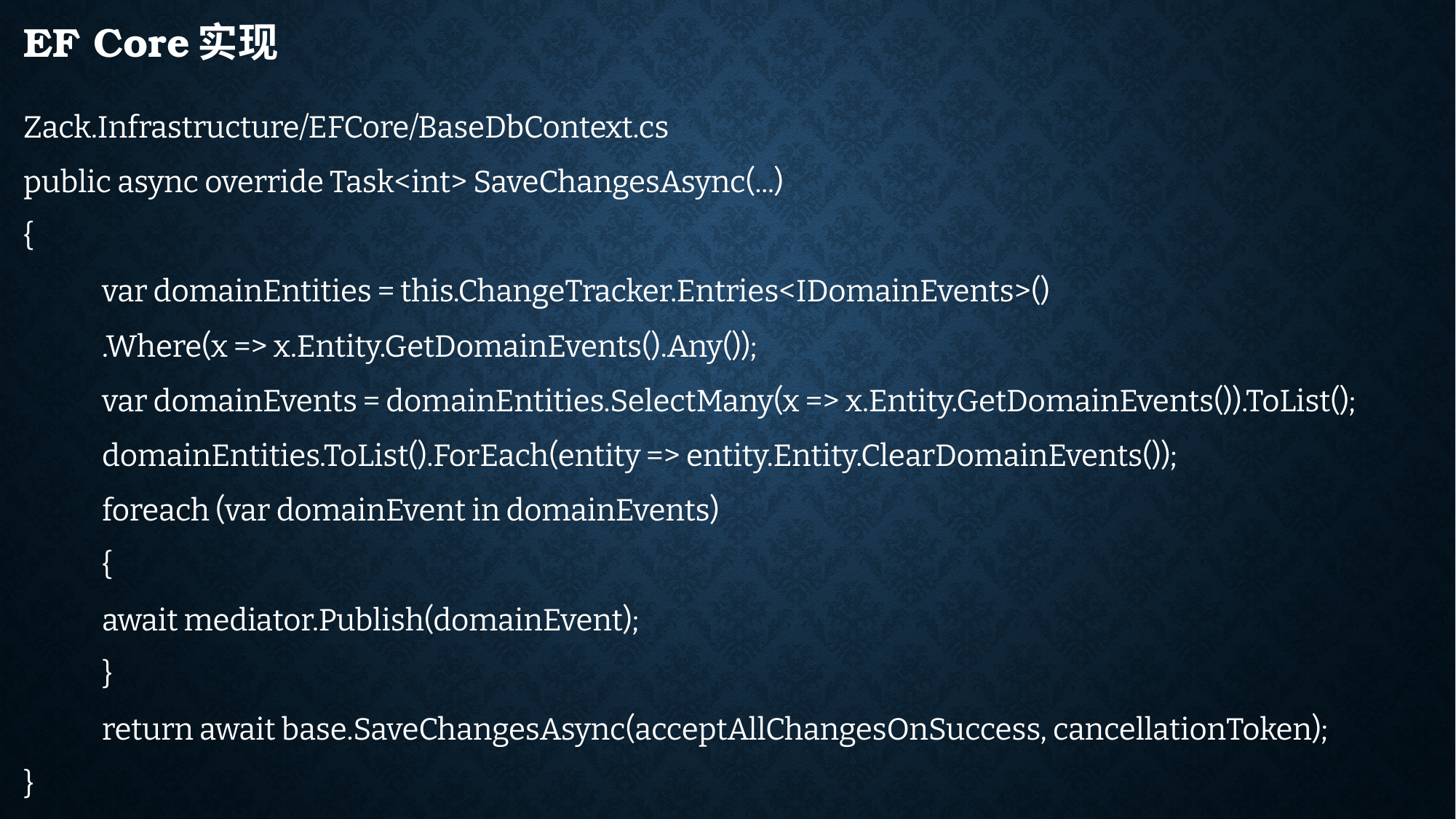

# EF Core实现
Zack.Infrastructure/EFCore/BaseDbContext.cs
public async override Task<int> SaveChangesAsync(...)
{
	var domainEntities = this.ChangeTracker.Entries<IDomainEvents>()
					.Where(x => x.Entity.GetDomainEvents().Any());
	var domainEvents = domainEntities.SelectMany(x => x.Entity.GetDomainEvents()).ToList();
	domainEntities.ToList().ForEach(entity => entity.Entity.ClearDomainEvents());
	foreach (var domainEvent in domainEvents)
	{
		await mediator.Publish(domainEvent);
	}
	return await base.SaveChangesAsync(acceptAllChangesOnSuccess, cancellationToken);
}